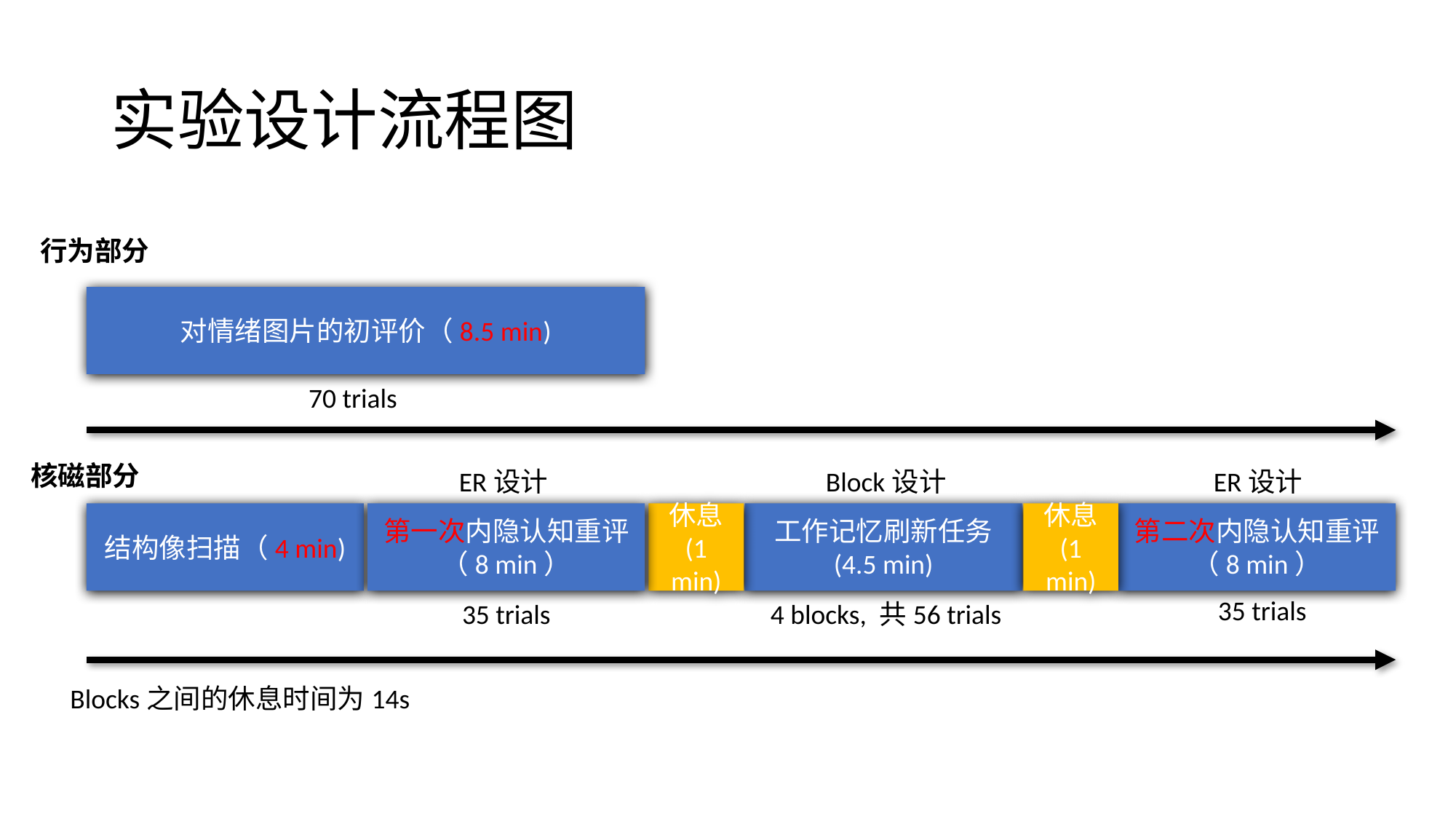

# 实验设计流程图
行为部分
对情绪图片的初评价（8.5 min)
ER设计
Block设计
ER设计
结构像扫描（4 min)
第一次内隐认知重评
（8 min）
休息
(1 min)
工作记忆刷新任务
(4.5 min)
休息
(1 min)
第二次内隐认知重评
（8 min）
35 trials
35 trials
4 blocks, 共56 trials
Blocks之间的休息时间为14s
70 trials
核磁部分